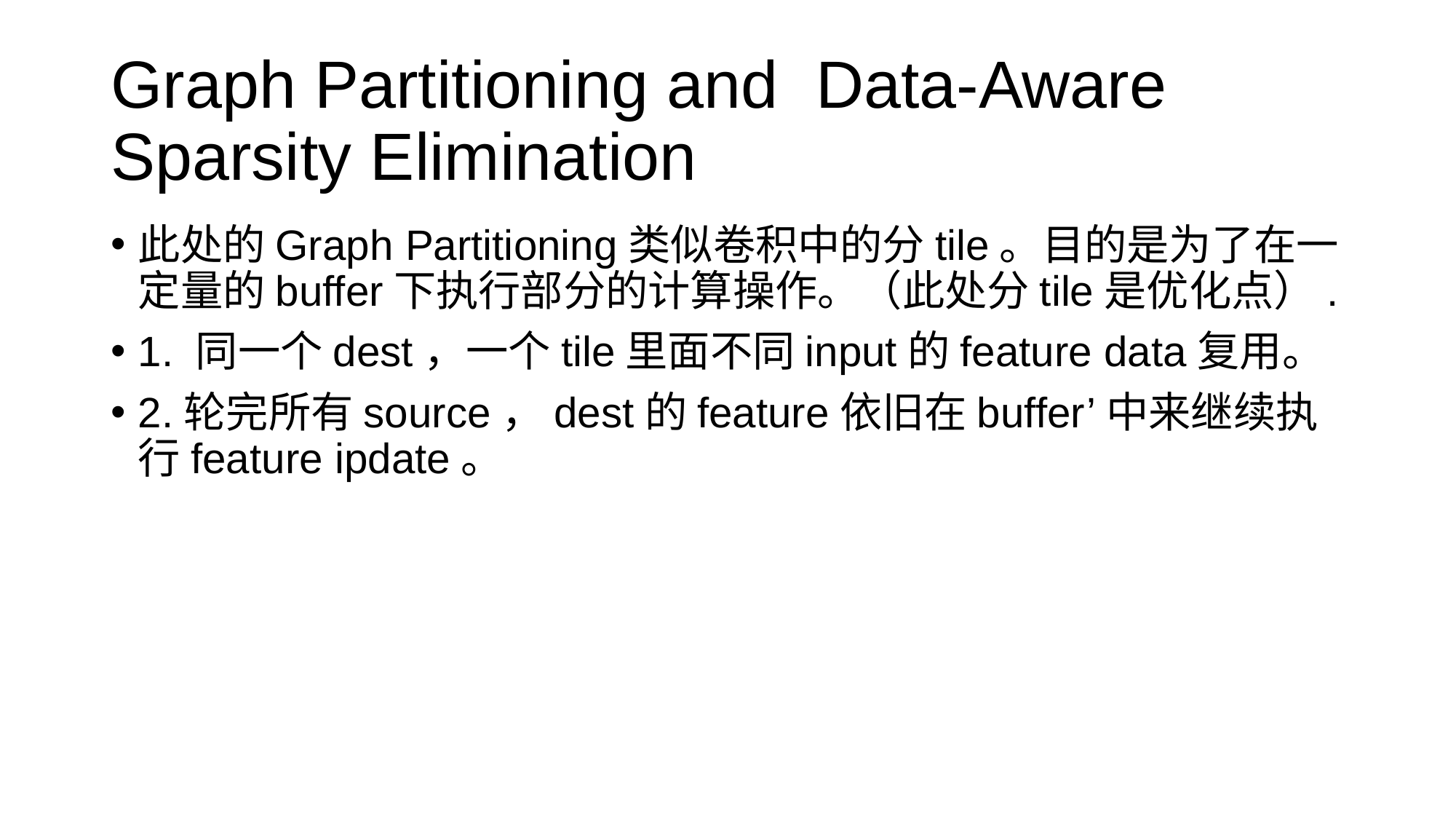

# Graph Partitioning and  Data-Aware Sparsity Elimination
此处的Graph Partitioning类似卷积中的分tile。目的是为了在一定量的buffer下执行部分的计算操作。（此处分tile是优化点）.
1. 同一个dest，一个tile里面不同input的feature data复用。
2.轮完所有source，dest的feature依旧在buffer’中来继续执行feature ipdate。